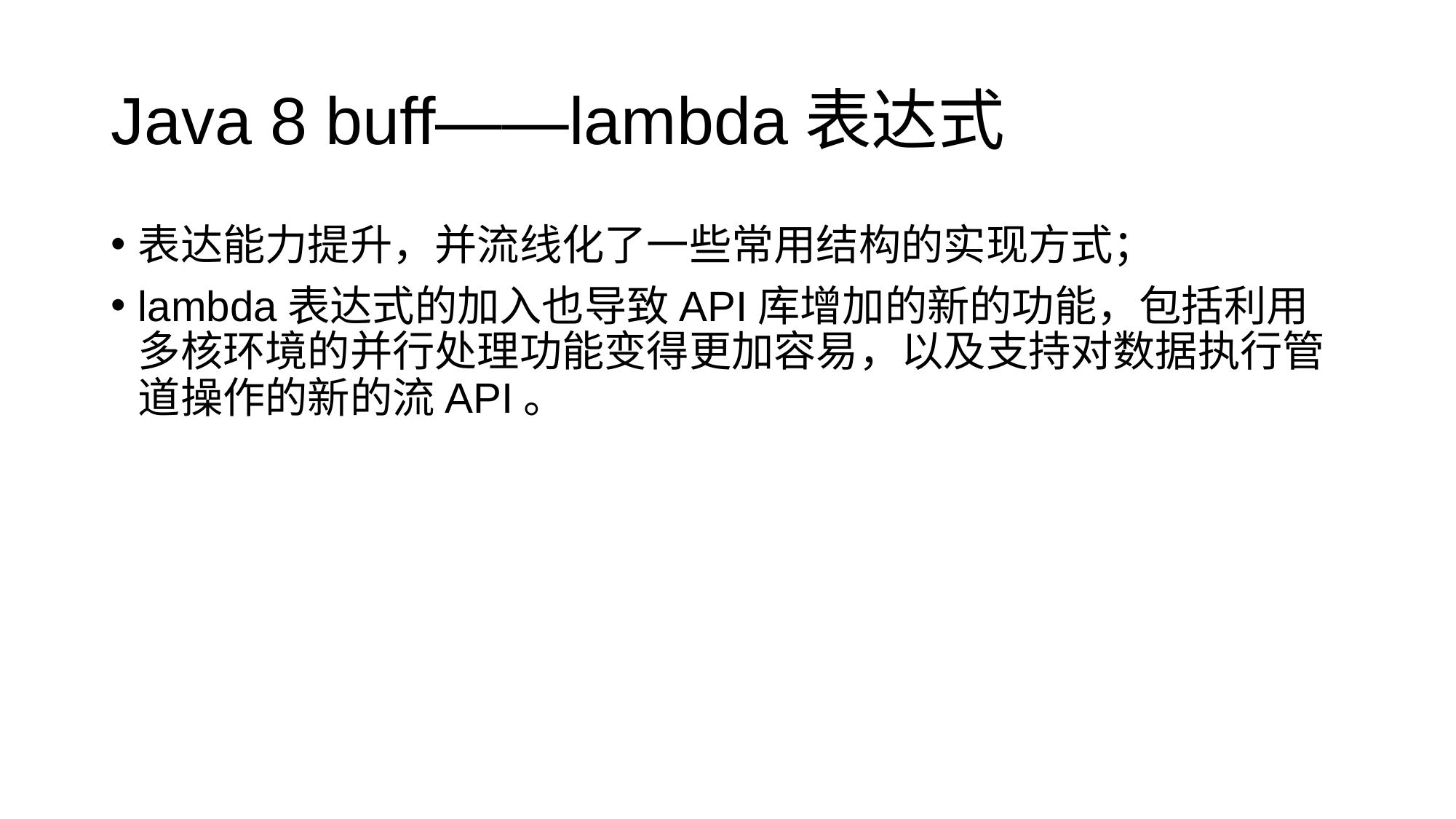

# Java 8 buff——lambda表达式
表达能力提升，并流线化了一些常用结构的实现方式；
lambda表达式的加入也导致API库增加的新的功能，包括利用多核环境的并行处理功能变得更加容易，以及支持对数据执行管道操作的新的流API。